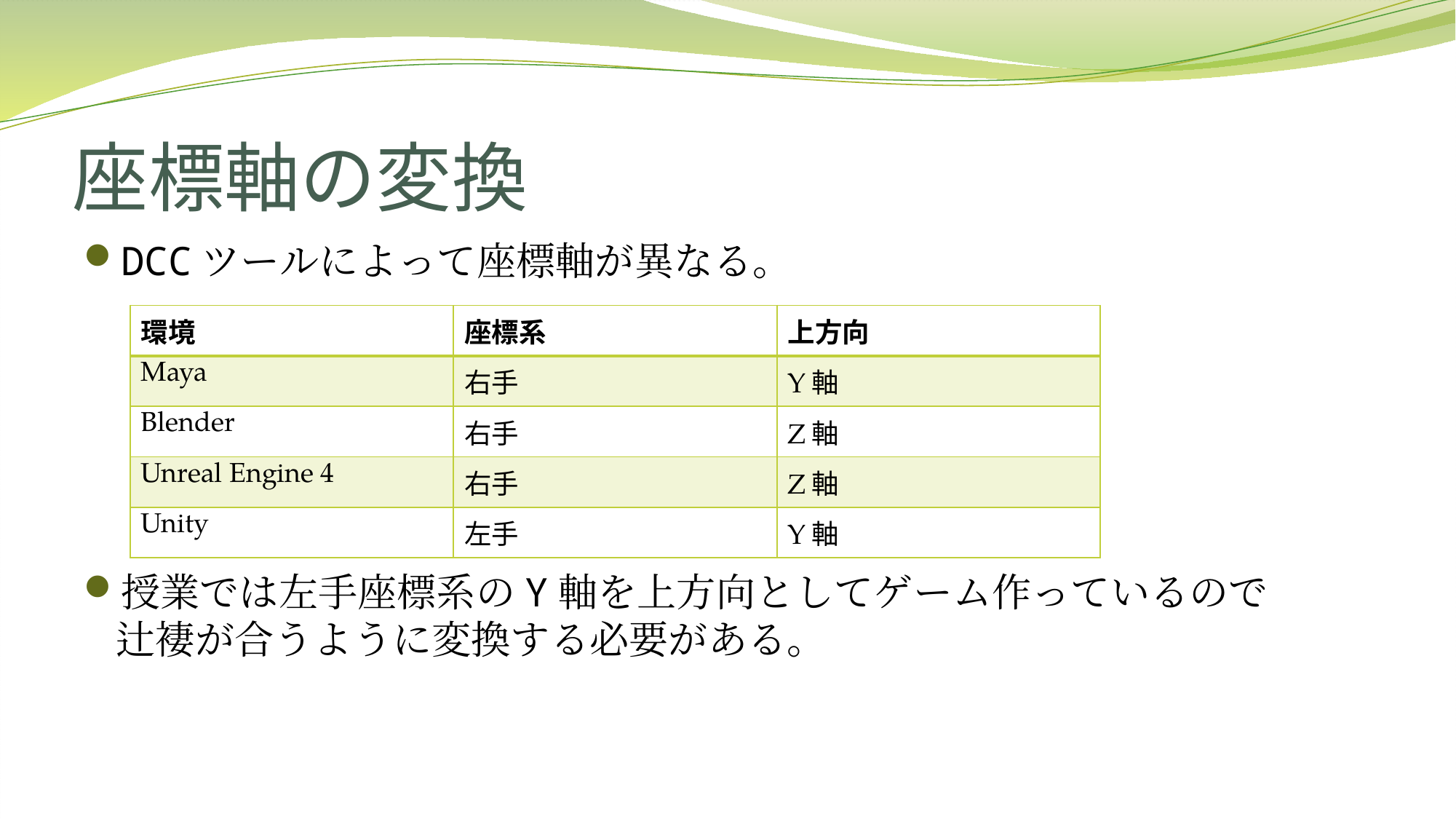

# 座標軸の変換
DCCツールによって座標軸が異なる。

授業では左手座標系のY軸を上方向としてゲーム作っているので
辻褄が合うように変換する必要がある。
| 環境 | 座標系 | 上方向 |
| --- | --- | --- |
| Maya | 右手 | Y軸 |
| Blender | 右手 | Z軸 |
| Unreal Engine 4 | 右手 | Z軸 |
| Unity | 左手 | Y軸 |